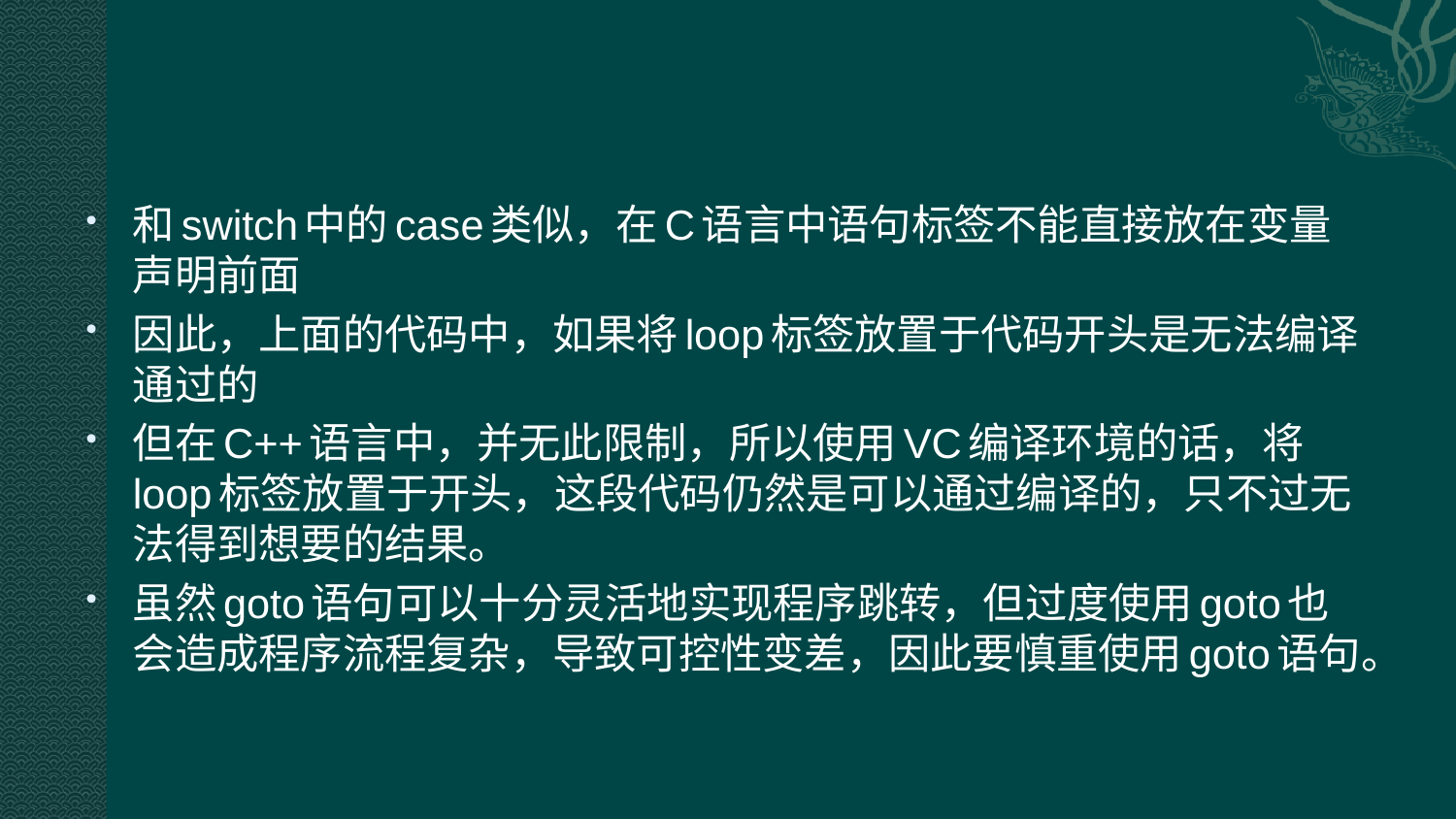

#
和switch中的case类似，在C语言中语句标签不能直接放在变量声明前面
因此，上面的代码中，如果将loop标签放置于代码开头是无法编译通过的
但在C++语言中，并无此限制，所以使用VC编译环境的话，将loop标签放置于开头，这段代码仍然是可以通过编译的，只不过无法得到想要的结果。
虽然goto语句可以十分灵活地实现程序跳转，但过度使用goto也会造成程序流程复杂，导致可控性变差，因此要慎重使用goto语句。